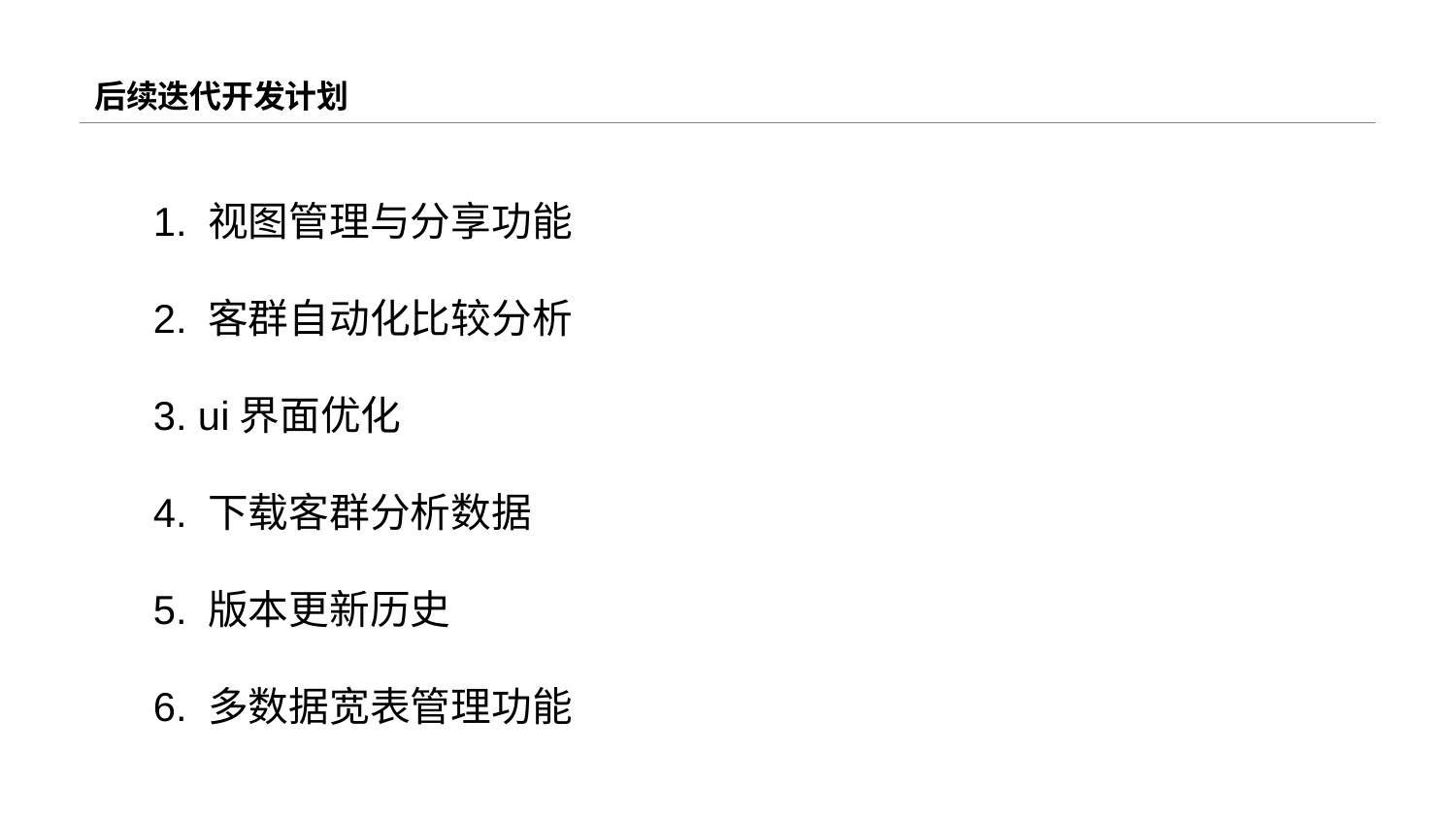

# 后续迭代开发计划
1. 视图管理与分享功能

2. 客群自动化比较分析

3. ui界面优化

4. 下载客群分析数据

5. 版本更新历史

6. 多数据宽表管理功能